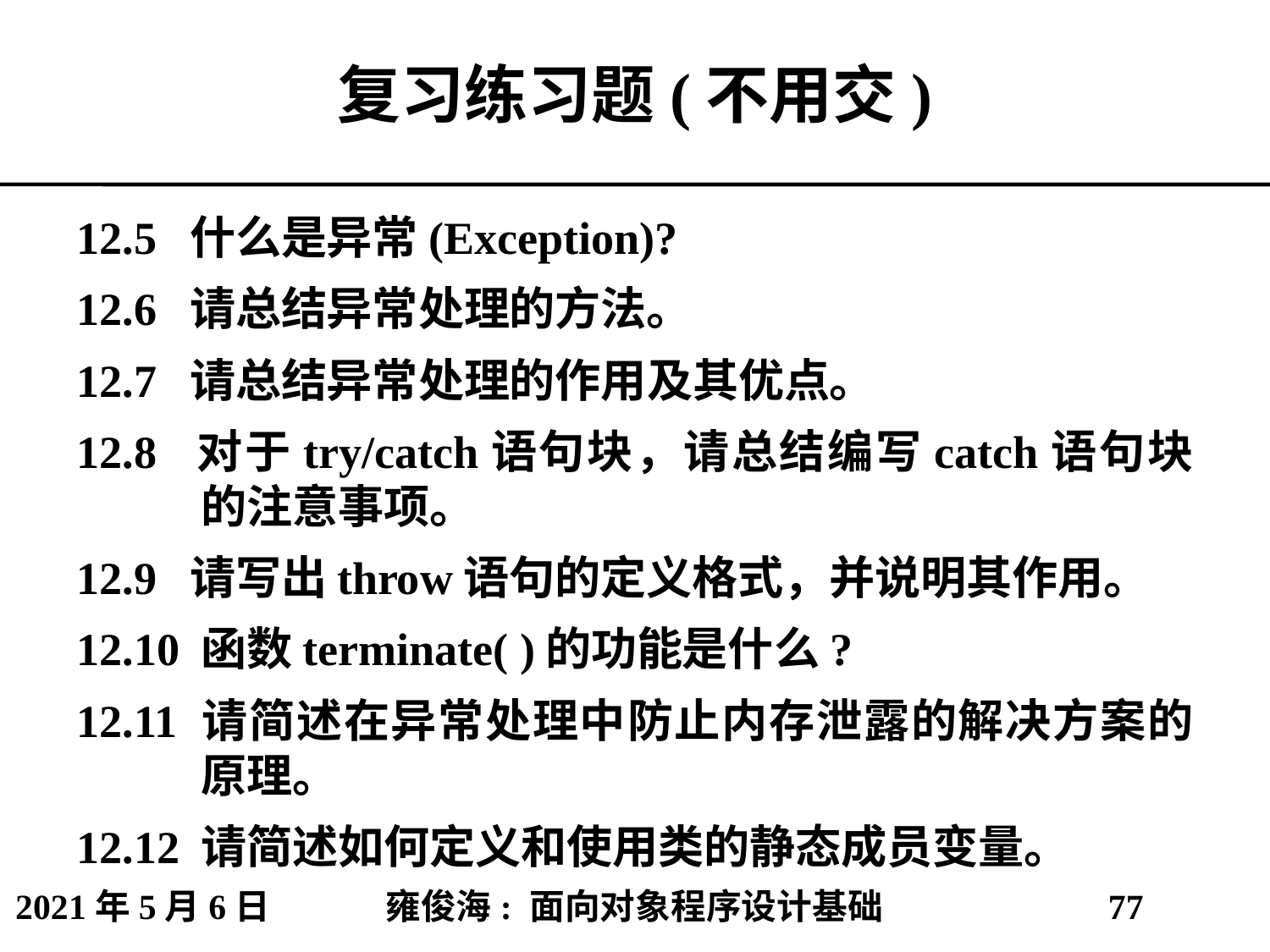

# 复习练习题(不用交)

12.5  什么是异常(Exception)?
12.6  请总结异常处理的方法。
12.7  请总结异常处理的作用及其优点。
12.8  对于try/catch语句块，请总结编写catch语句块的注意事项。
12.9  请写出throw语句的定义格式，并说明其作用。
12.10 函数terminate( )的功能是什么?
12.11 请简述在异常处理中防止内存泄露的解决方案的原理。
12.12 请简述如何定义和使用类的静态成员变量。
2021年5月6日
雍俊海: 面向对象程序设计基础
77